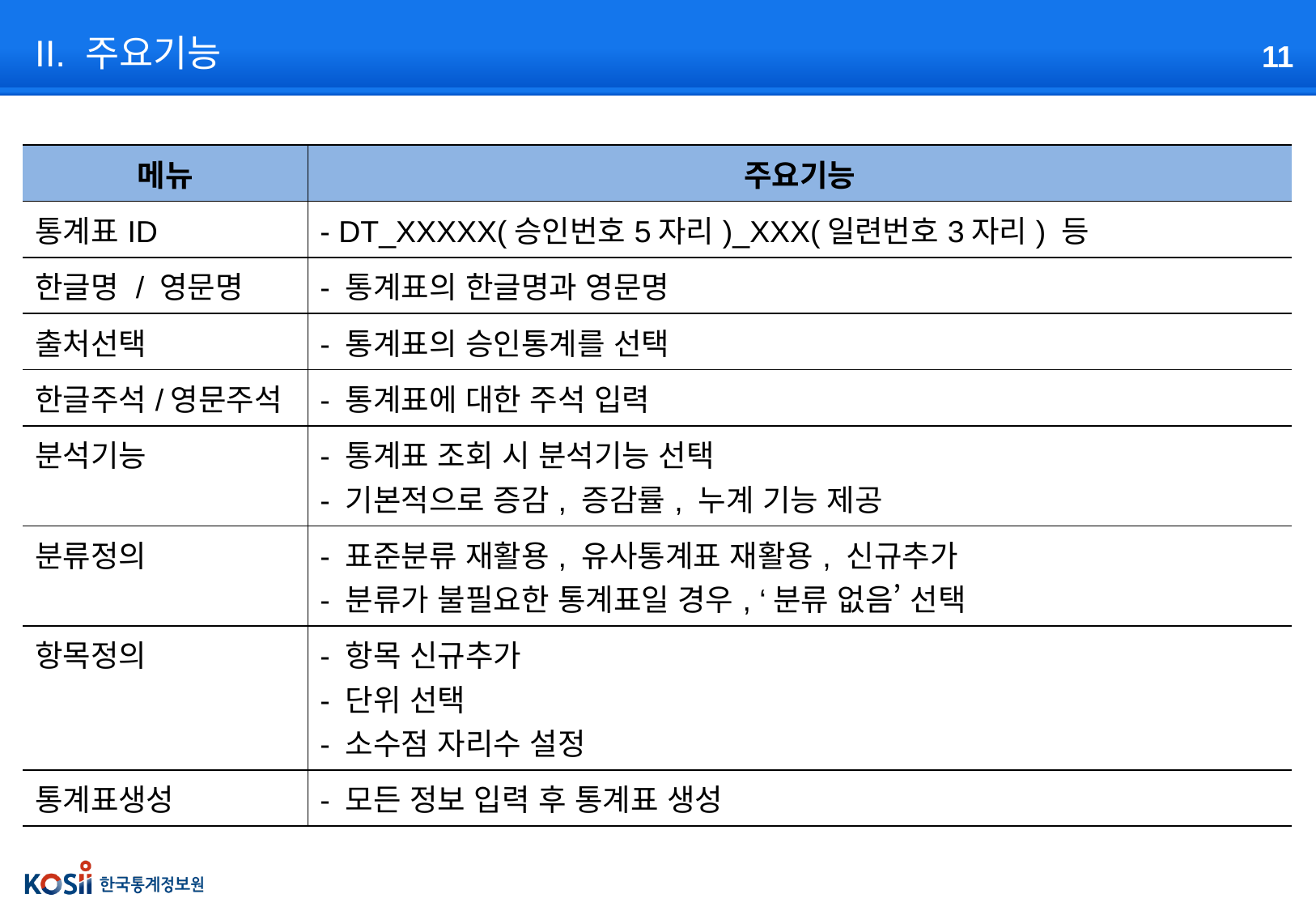

# II. 주요기능
| 메뉴 | 주요기능 |
| --- | --- |
| 통계표ID | - DT\_XXXXX(승인번호5자리)\_XXX(일련번호3자리) 등 |
| 한글명 / 영문명 | - 통계표의 한글명과 영문명 |
| 출처선택 | - 통계표의 승인통계를 선택 |
| 한글주석/영문주석 | - 통계표에 대한 주석 입력 |
| 분석기능 | - 통계표 조회 시 분석기능 선택 - 기본적으로 증감, 증감률, 누계 기능 제공 |
| 분류정의 | - 표준분류 재활용, 유사통계표 재활용, 신규추가 - 분류가 불필요한 통계표일 경우, ‘분류 없음’ 선택 |
| 항목정의 | - 항목 신규추가 - 단위 선택 - 소수점 자리수 설정 |
| 통계표생성 | - 모든 정보 입력 후 통계표 생성 |